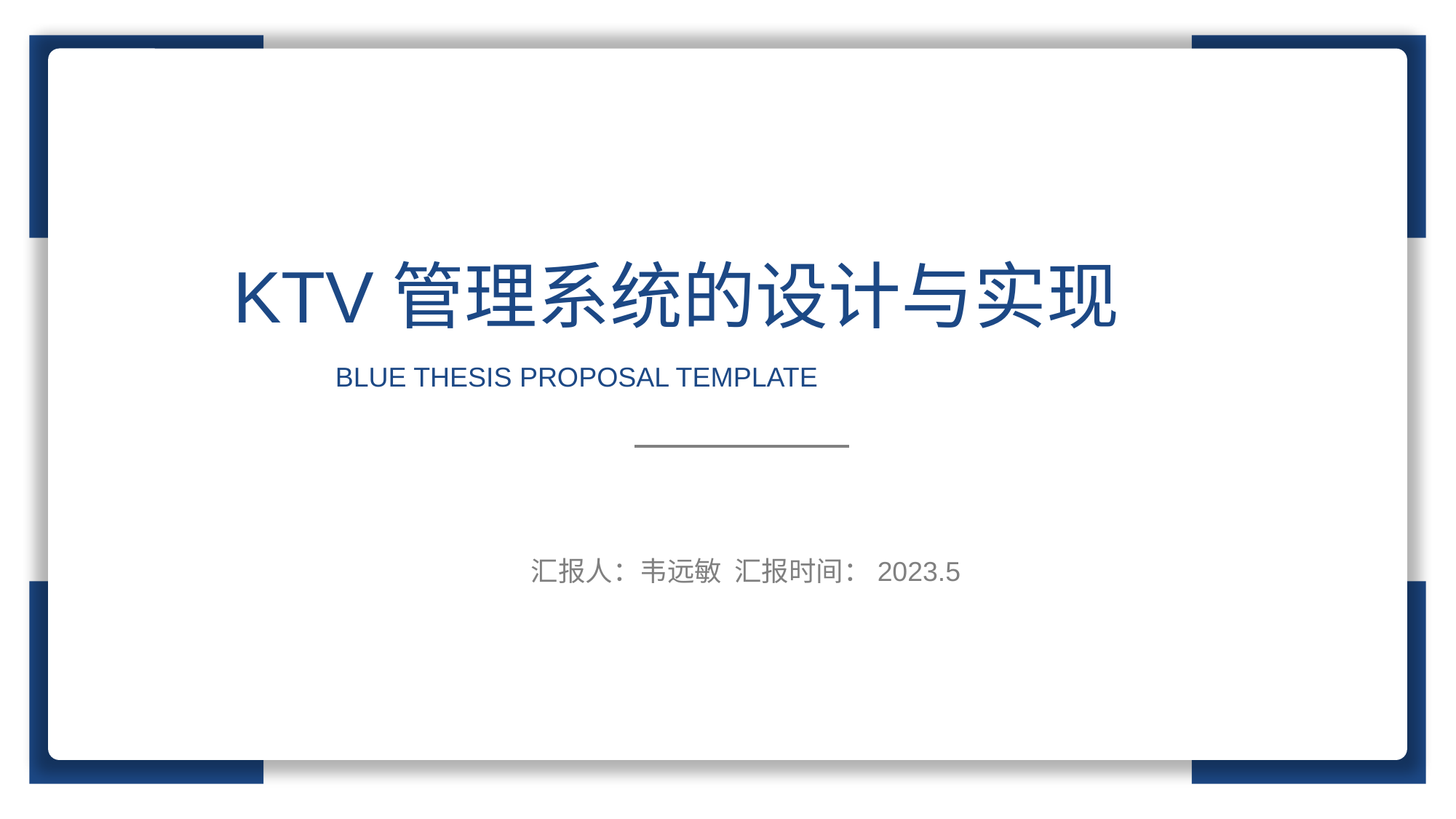

KTV管理系统的设计与实现
BLUE THESIS PROPOSAL TEMPLATE
汇报人：韦远敏  汇报时间：2023.5